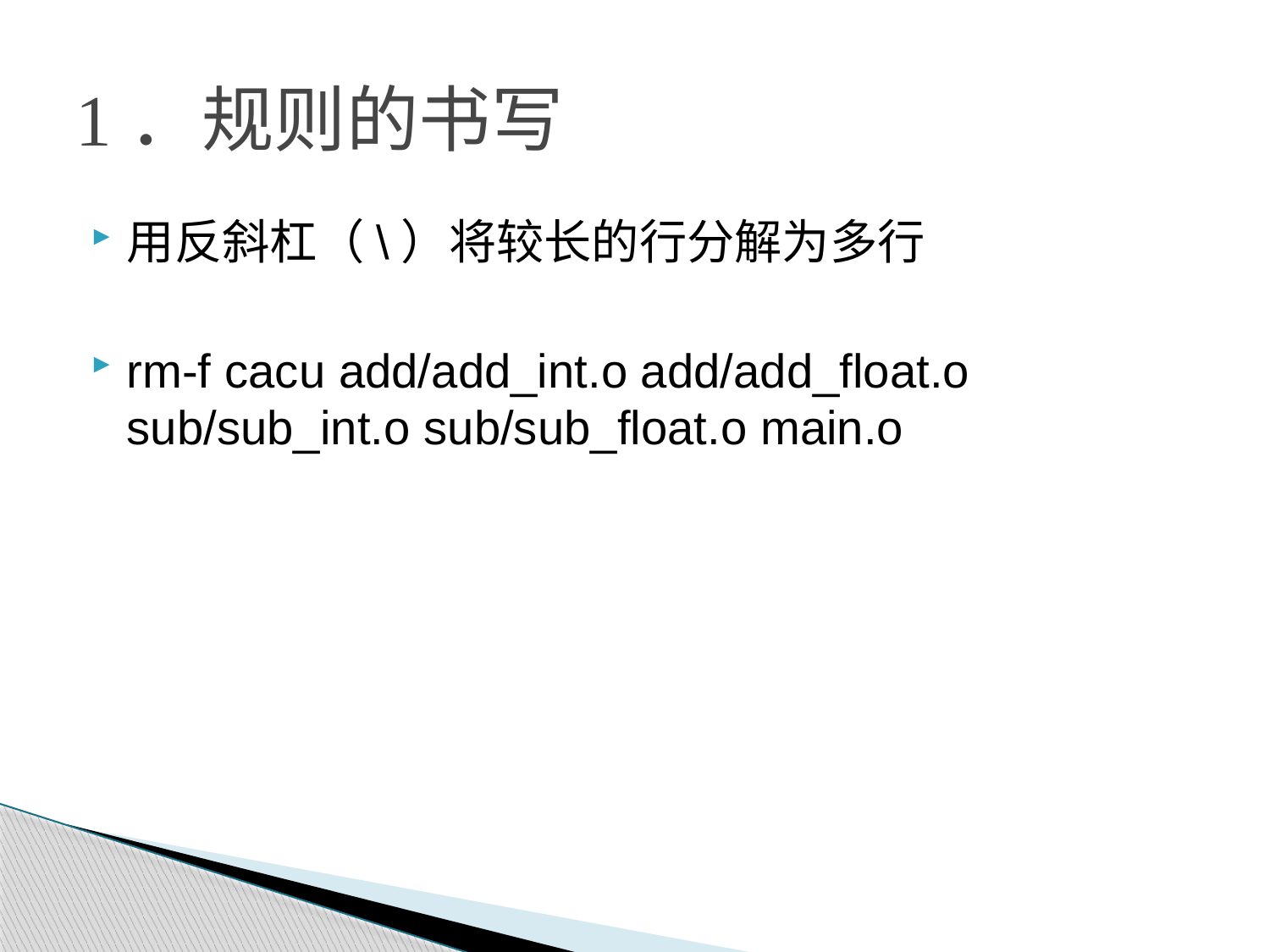

# 1．规则的书写
用反斜杠（\）将较长的行分解为多行

rm-f cacu add/add_int.o add/add_float.o sub/sub_int.o sub/sub_float.o main.o